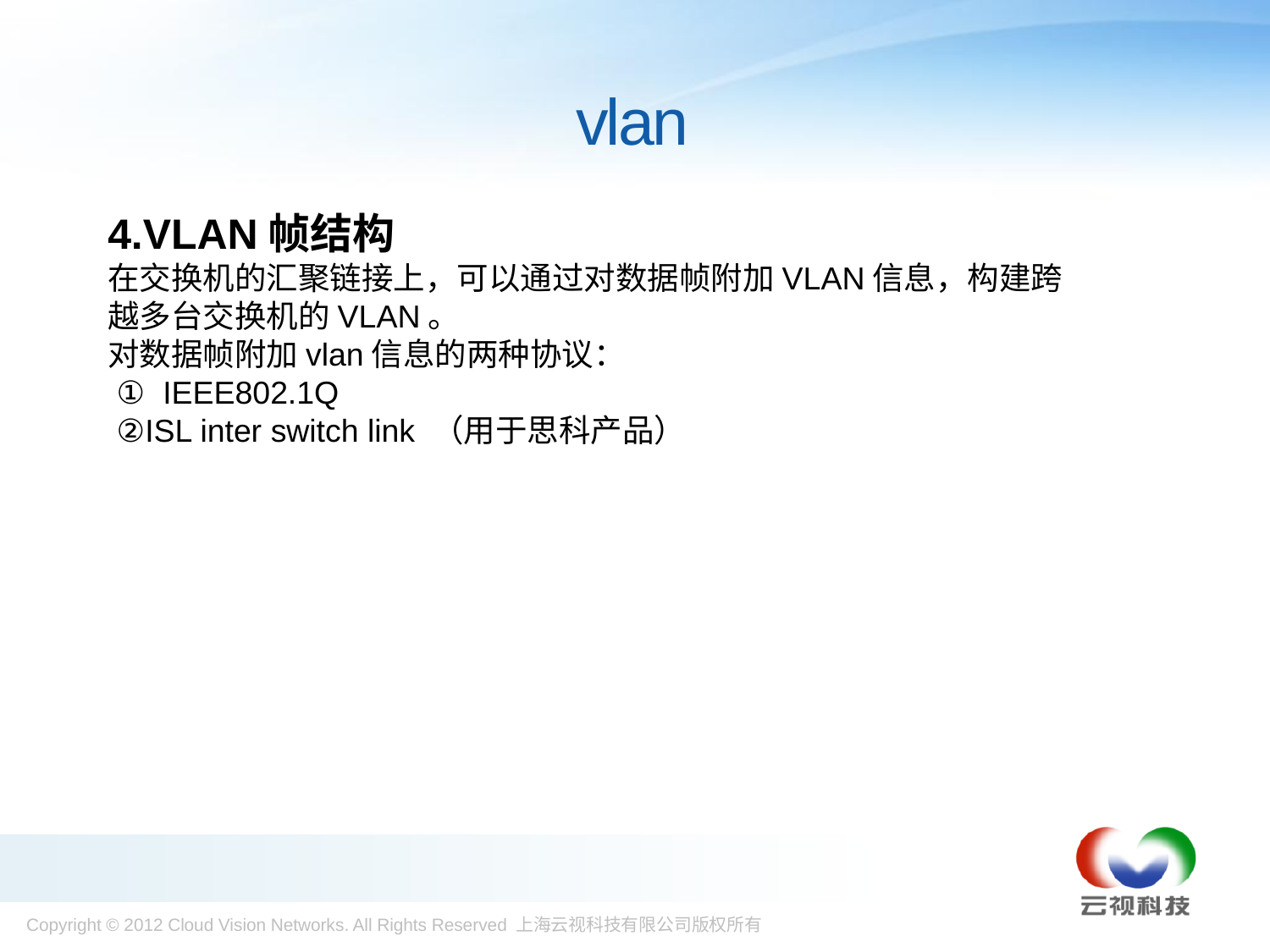

# vlan
4.VLAN帧结构
在交换机的汇聚链接上，可以通过对数据帧附加VLAN信息，构建跨越多台交换机的VLAN。
对数据帧附加vlan信息的两种协议：
 ①  IEEE802.1Q
 ②ISL inter switch link （用于思科产品）